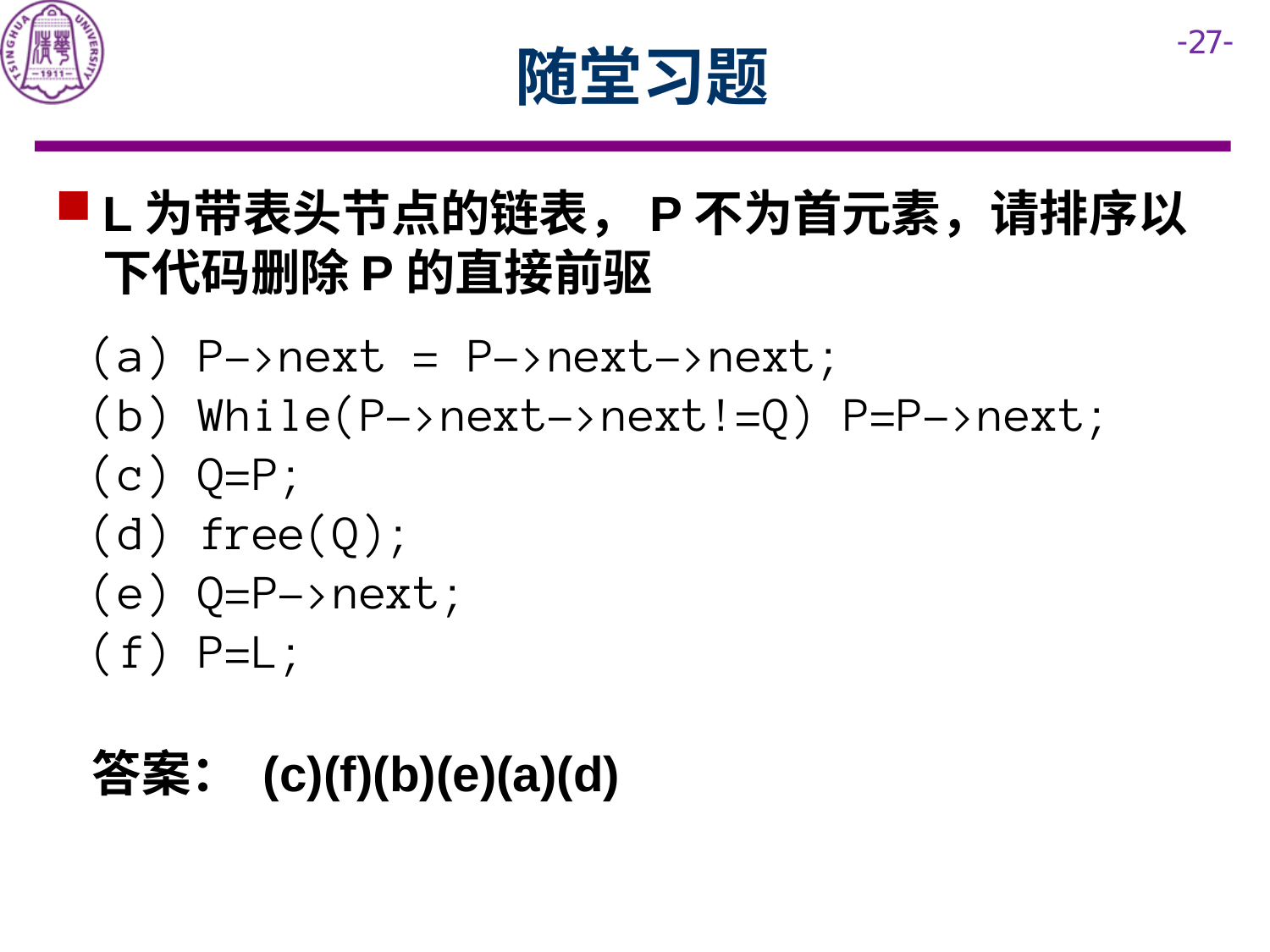

# 随堂习题
L为带表头节点的链表，P不为首元素，请排序以下代码删除P的直接前驱
 P->next = P->next->next;
 While(P->next->next!=Q) P=P->next;
 Q=P;
 free(Q);
 Q=P->next;
 P=L;

答案： (c)(f)(b)(e)(a)(d)